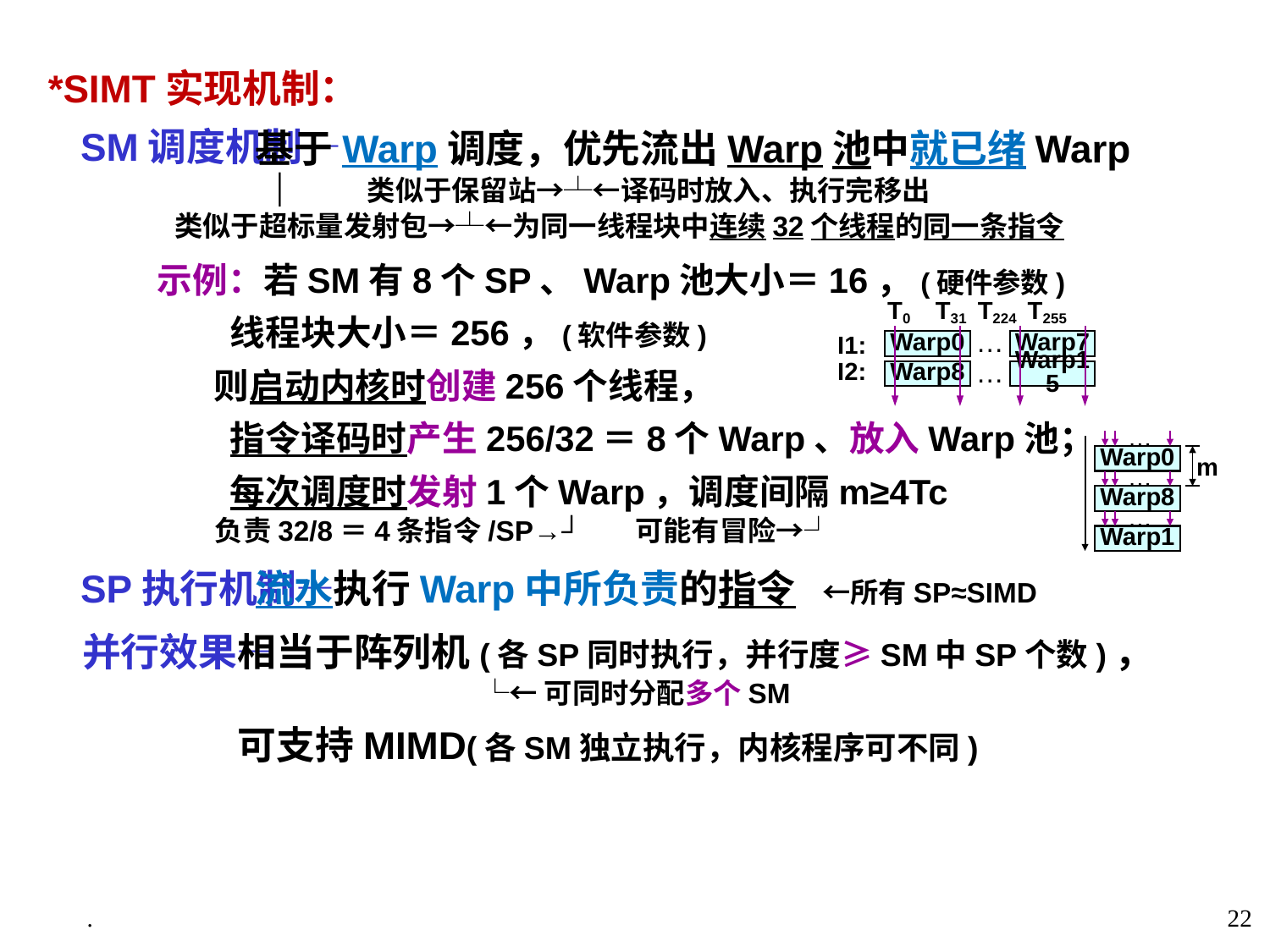

*SIMT实现机制：
    SM调度机制—
                              │

    SP执行机制—
    并行效果—
          基于Warp调度，优先流出Warp池中就已绪Warp
                                类似于保留站→┴←译码时放入、执行完移出
  类似于超标量发射包→┴←为同一线程块中连续32个线程的同一条指令
示例：若SM有8个SP、Warp池大小＝16，(硬件参数)
        线程块大小＝256，(软件参数)
      则启动内核时创建256个线程，
        指令译码时产生256/32＝8个Warp、放入Warp池；
        每次调度时发射1个Warp，调度间隔m≥4Tc
        负责32/8＝4条指令/SP→┘      可能有冒险→┘
          流水执行Warp中所负责的指令   ←所有SP≈SIMD
        相当于阵列机(各SP同时执行，并行度≥SM中SP个数)，
                                                   └←可同时分配多个SM
        可支持MIMD(各SM独立执行，内核程序可不同)
T0    T31  T224  T255
Warp0
…
Warp7
I1:
I2:
Warp8
…
Warp15
…
Warp0
m
…
Warp8
…
Warp1
.
22